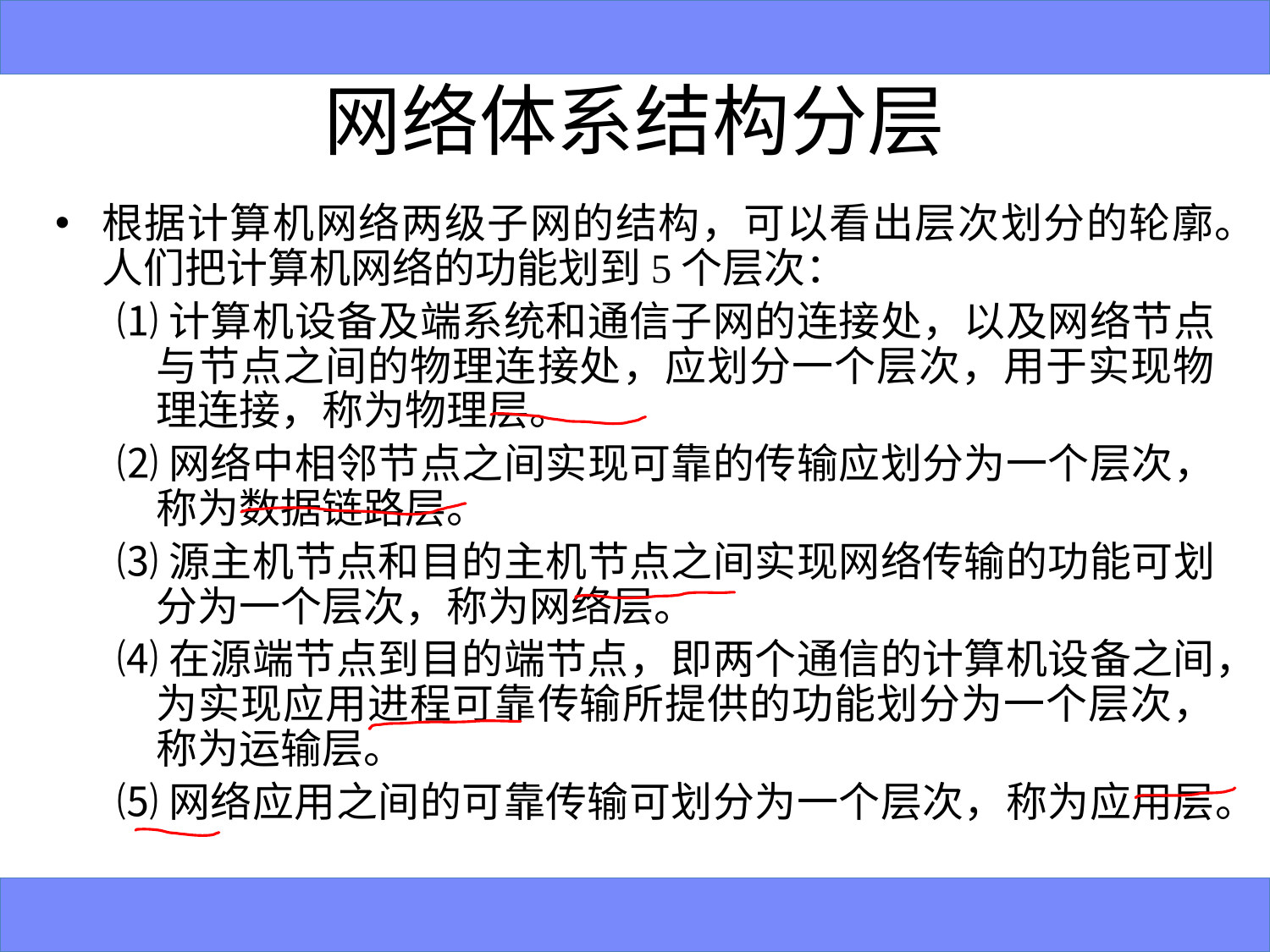

# 网络体系结构分层
根据计算机网络两级子网的结构，可以看出层次划分的轮廓。人们把计算机网络的功能划到5个层次：
⑴计算机设备及端系统和通信子网的连接处，以及网络节点与节点之间的物理连接处，应划分一个层次，用于实现物理连接，称为物理层。
⑵网络中相邻节点之间实现可靠的传输应划分为一个层次，称为数据链路层。
⑶源主机节点和目的主机节点之间实现网络传输的功能可划分为一个层次，称为网络层。
⑷在源端节点到目的端节点，即两个通信的计算机设备之间，为实现应用进程可靠传输所提供的功能划分为一个层次，称为运输层。
⑸网络应用之间的可靠传输可划分为一个层次，称为应用层。